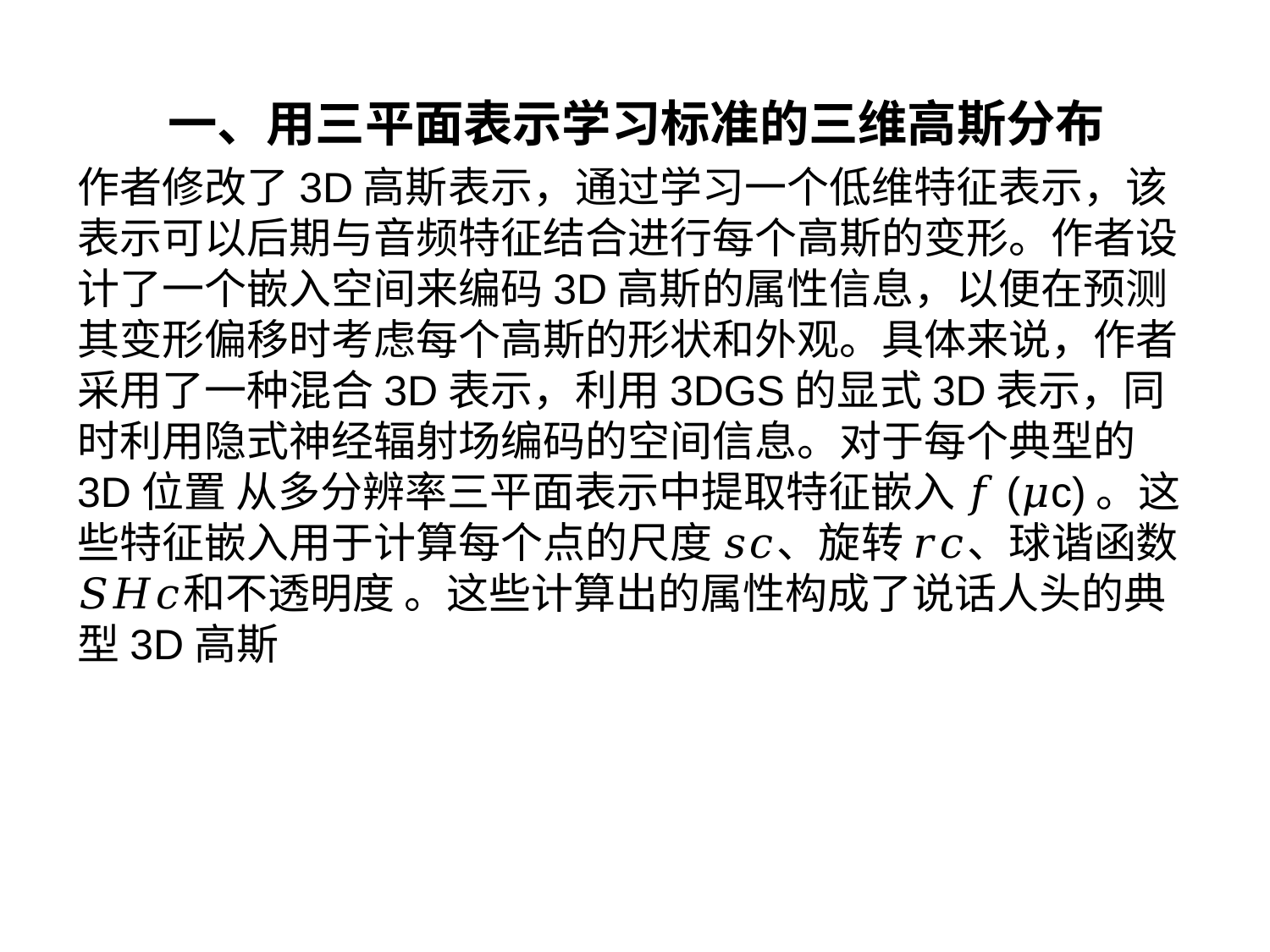

一、用三平面表示学习标准的三维高斯分布
作者修改了3D高斯表示，通过学习一个低维特征表示，该表示可以后期与音频特征结合进行每个高斯的变形。作者设计了一个嵌入空间来编码3D高斯的属性信息，以便在预测其变形偏移时考虑每个高斯的形状和外观。具体来说，作者采用了一种混合3D表示，利用3DGS的显式3D表示，同时利用隐式神经辐射场编码的空间信息。对于每个典型的3D位置 ​从多分辨率三平面表示中提取特征嵌入 𝑓(𝜇c)。这些特征嵌入用于计算每个点的尺度 𝑠𝑐​、旋转 𝑟𝑐、球谐函数 𝑆𝐻𝑐​和不透明度 ​。这些计算出的属性构成了说话人头的典型3D高斯